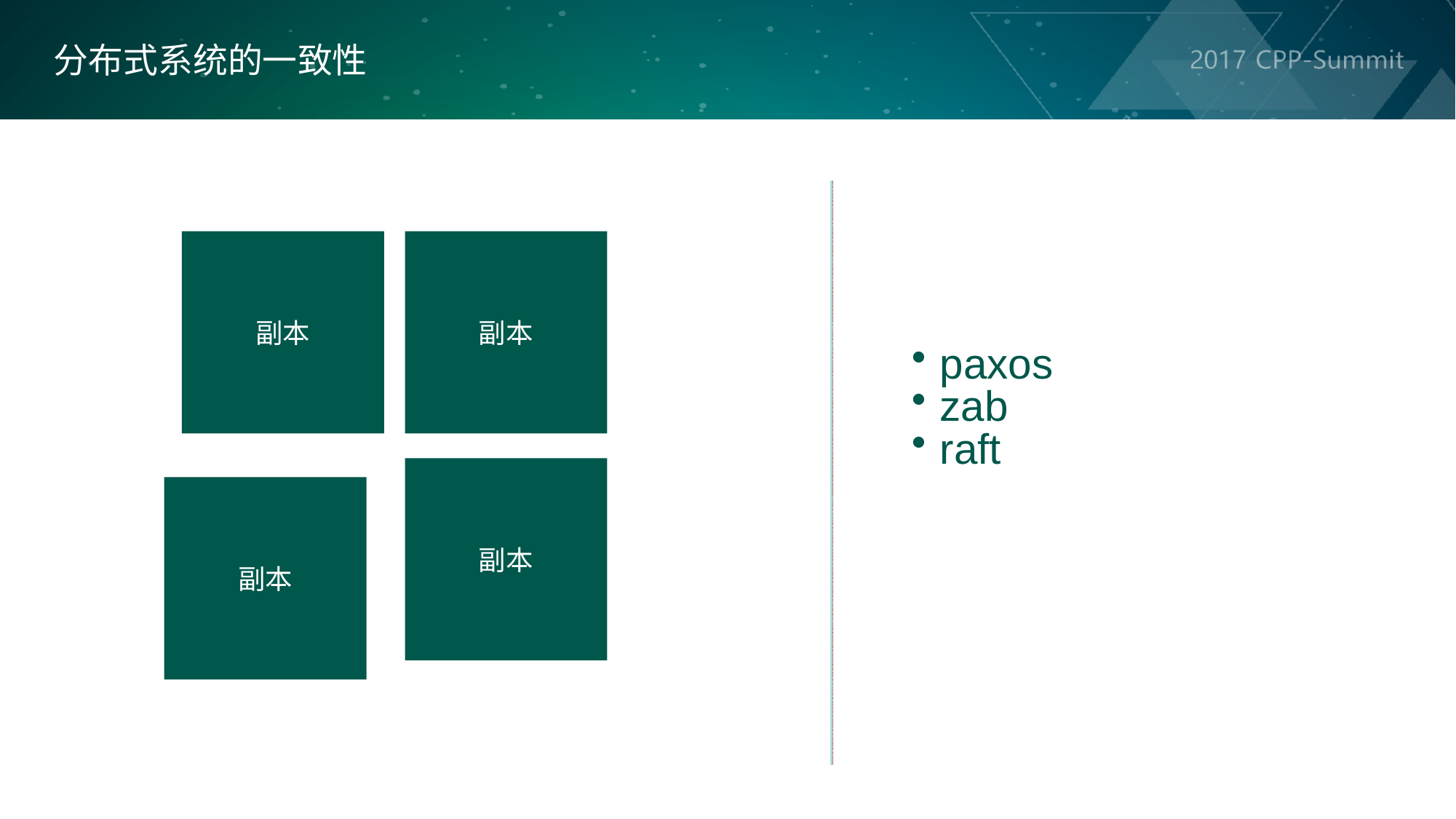

分布式系统的一致性

副本
副本
paxos
zab
raft
副本
副本